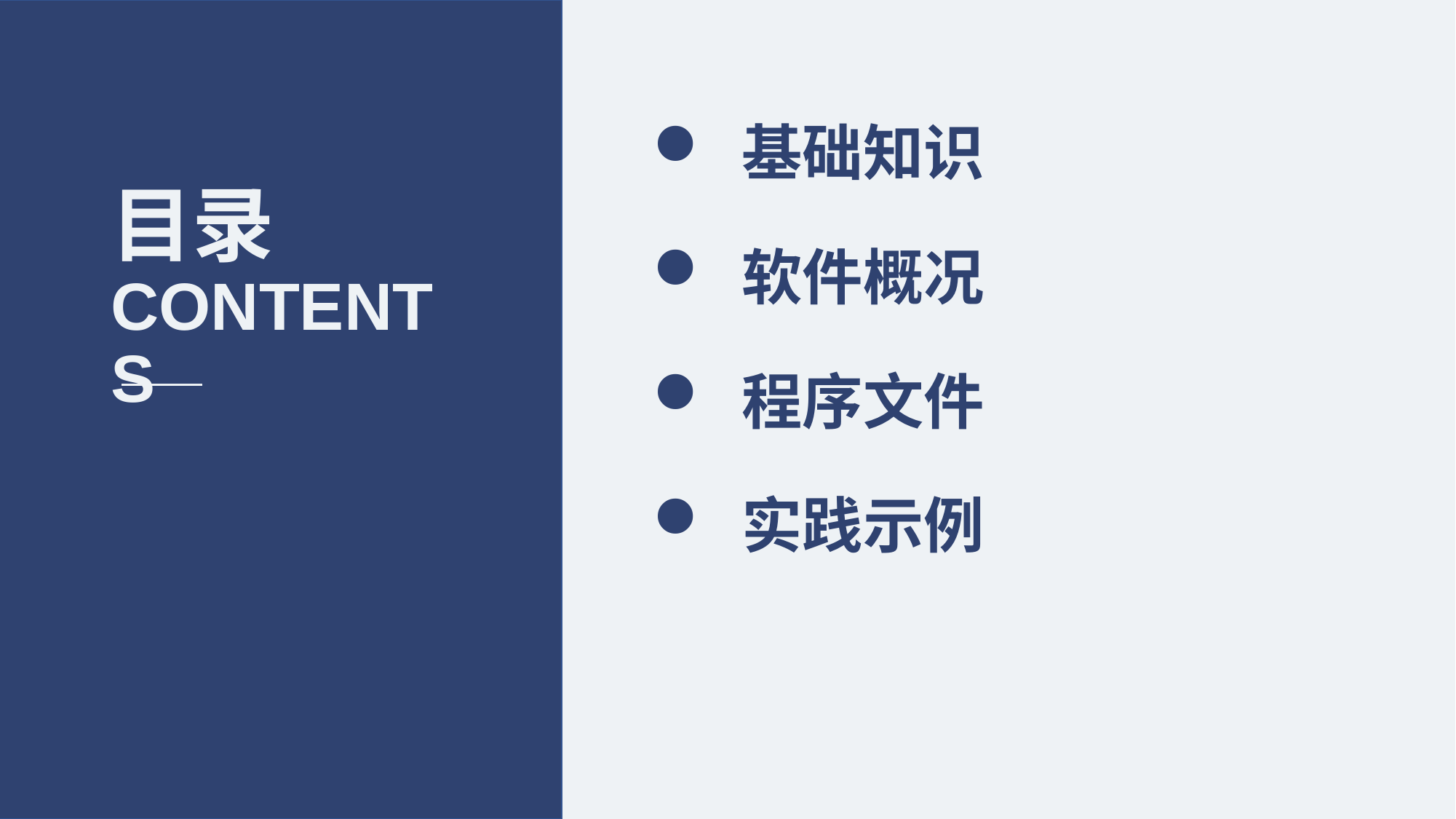

# 目录 CONTENTS
 基础知识
 软件概况
 程序文件
 实践示例